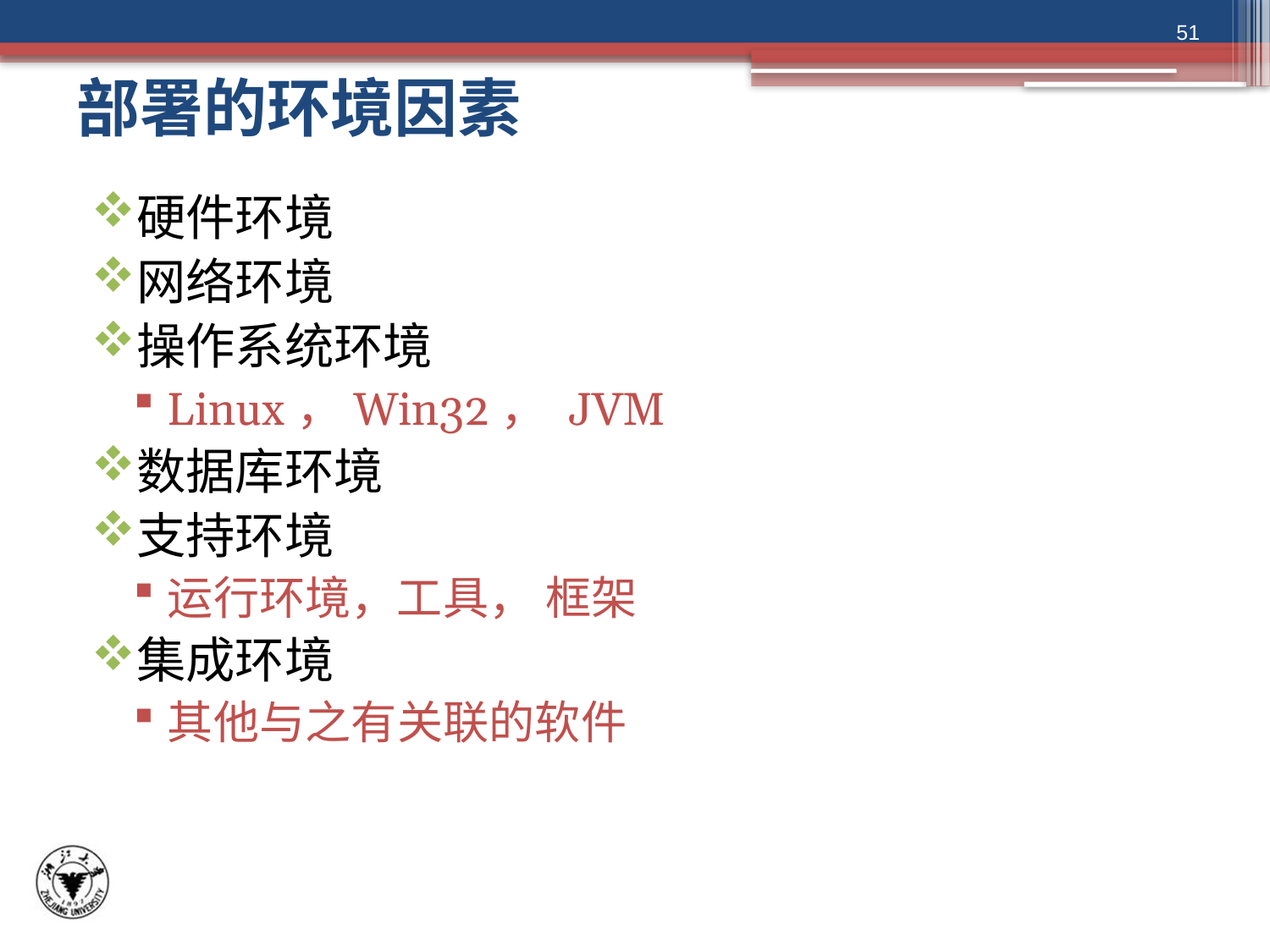

51
# 部署的环境因素
硬件环境
网络环境
操作系统环境
Linux，Win32， JVM
数据库环境
支持环境
运行环境，工具， 框架
集成环境
其他与之有关联的软件